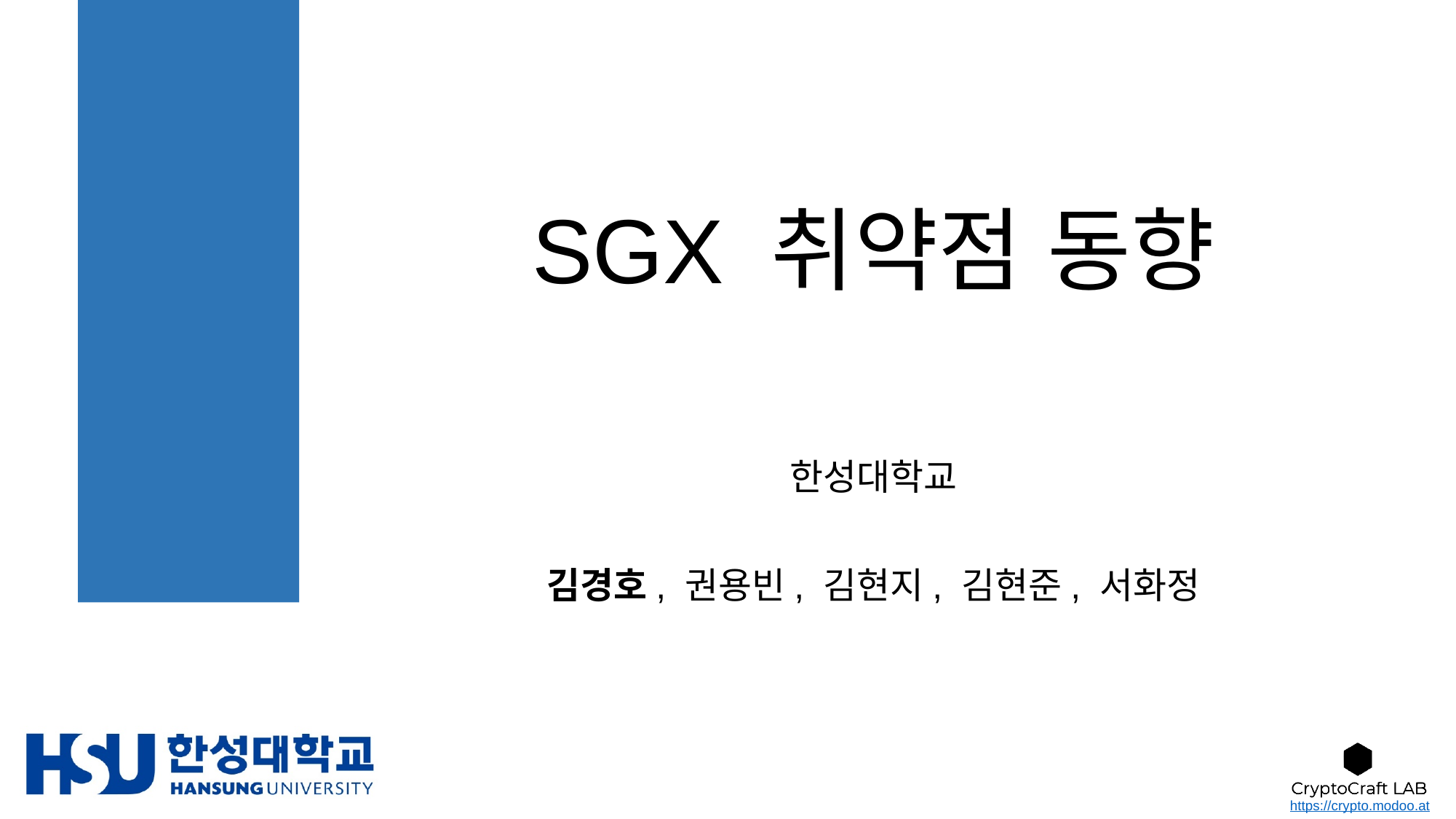

# SGX 취약점 동향
한성대학교

김경호, 권용빈, 김현지, 김현준, 서화정